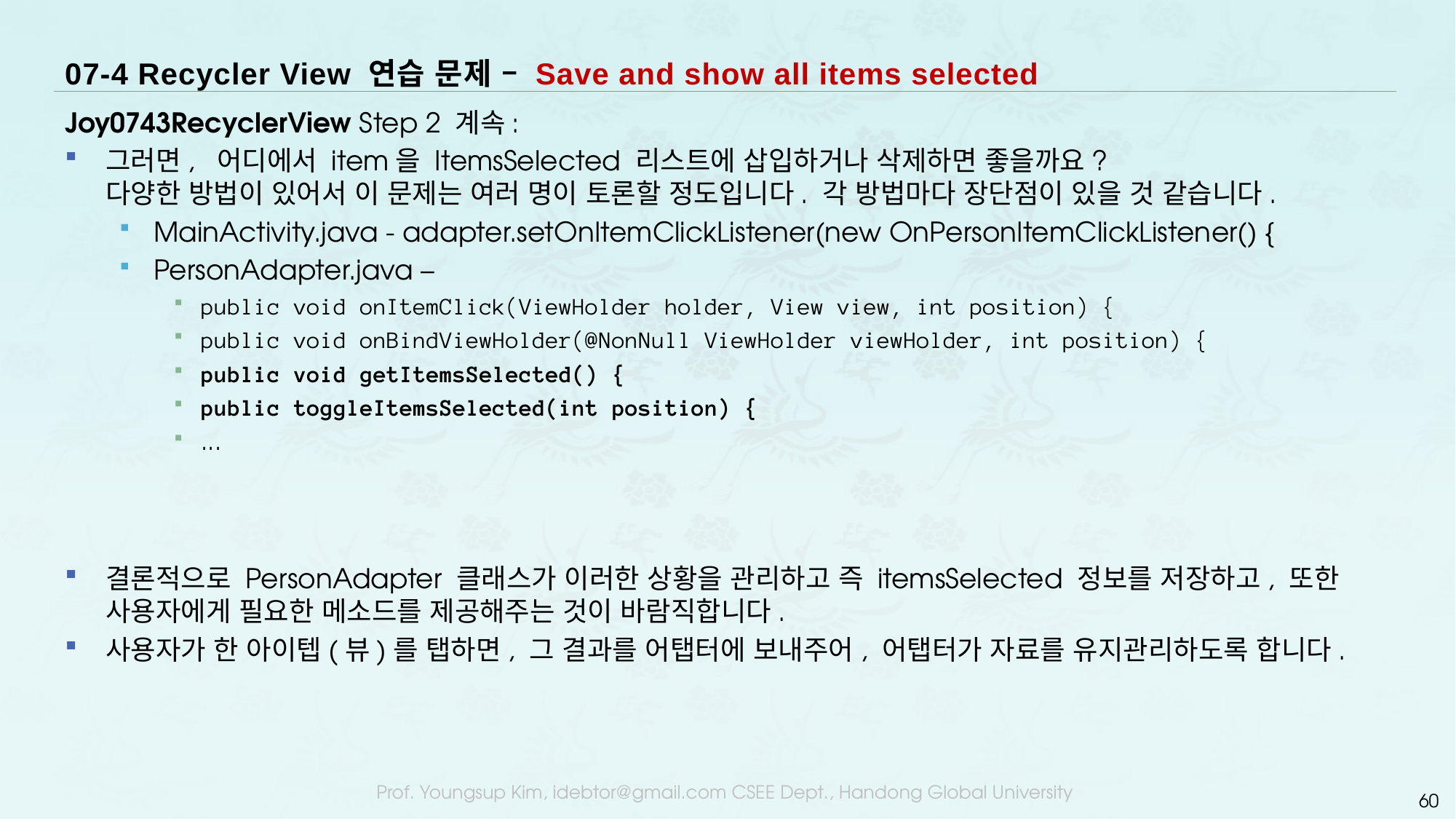

# 07-4 Recycler View 연습 문제 – Save and show all items selected
Joy0743RecyclerView Step 2 계속:
그러면,  어디에서 item을 ItemsSelected 리스트에 삽입하거나 삭제하면 좋을까요?
다양한 방법이 있어서 이 문제는 여러 명이 토론할 정도입니다. 각 방법마다 장단점이 있을 것 같습니다.
MainActivity.java - adapter.setOnItemClickListener(new OnPersonItemClickListener() {
PersonAdapter.java –
public void onItemClick(ViewHolder holder, View view, int position) {
public void onBindViewHolder(@NonNull ViewHolder viewHolder, int position) {
public void getItemsSelected() {
public toggleItemsSelected(int position) {
...

결론적으로 PersonAdapter 클래스가 이러한 상황을 관리하고 즉 itemsSelected 정보를 저장하고, 또한 사용자에게 필요한 메소드를 제공해주는 것이 바람직합니다.
사용자가 한 아이텝(뷰)를 탭하면, 그 결과를 어탭터에 보내주어, 어탭터가 자료를 유지관리하도록 합니다.

60